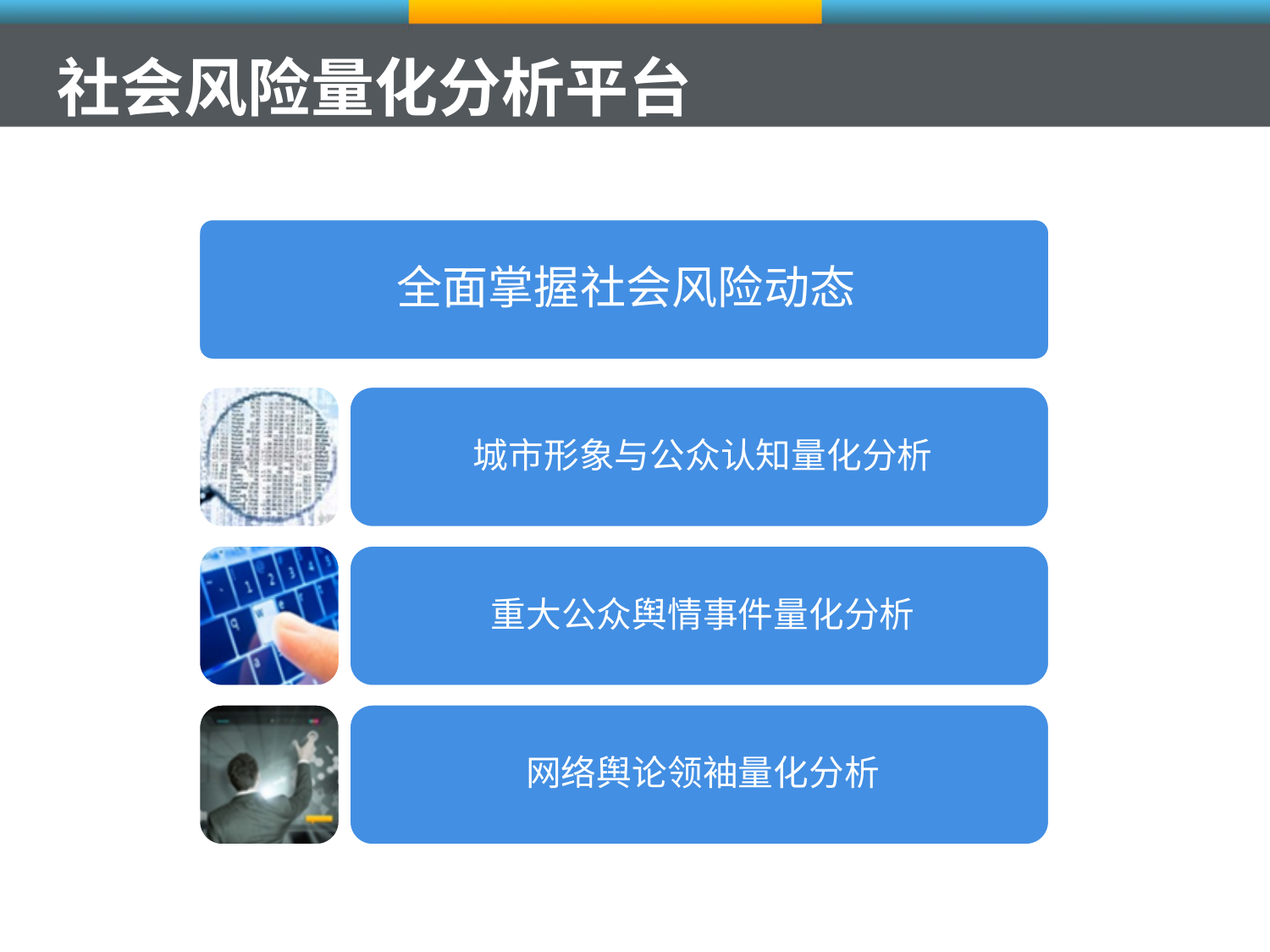

社会风险量化分析平台
全面掌握社会风险动态
城市形象与公众认知量化分析
重大公众舆情事件量化分析
网络舆论领袖量化分析